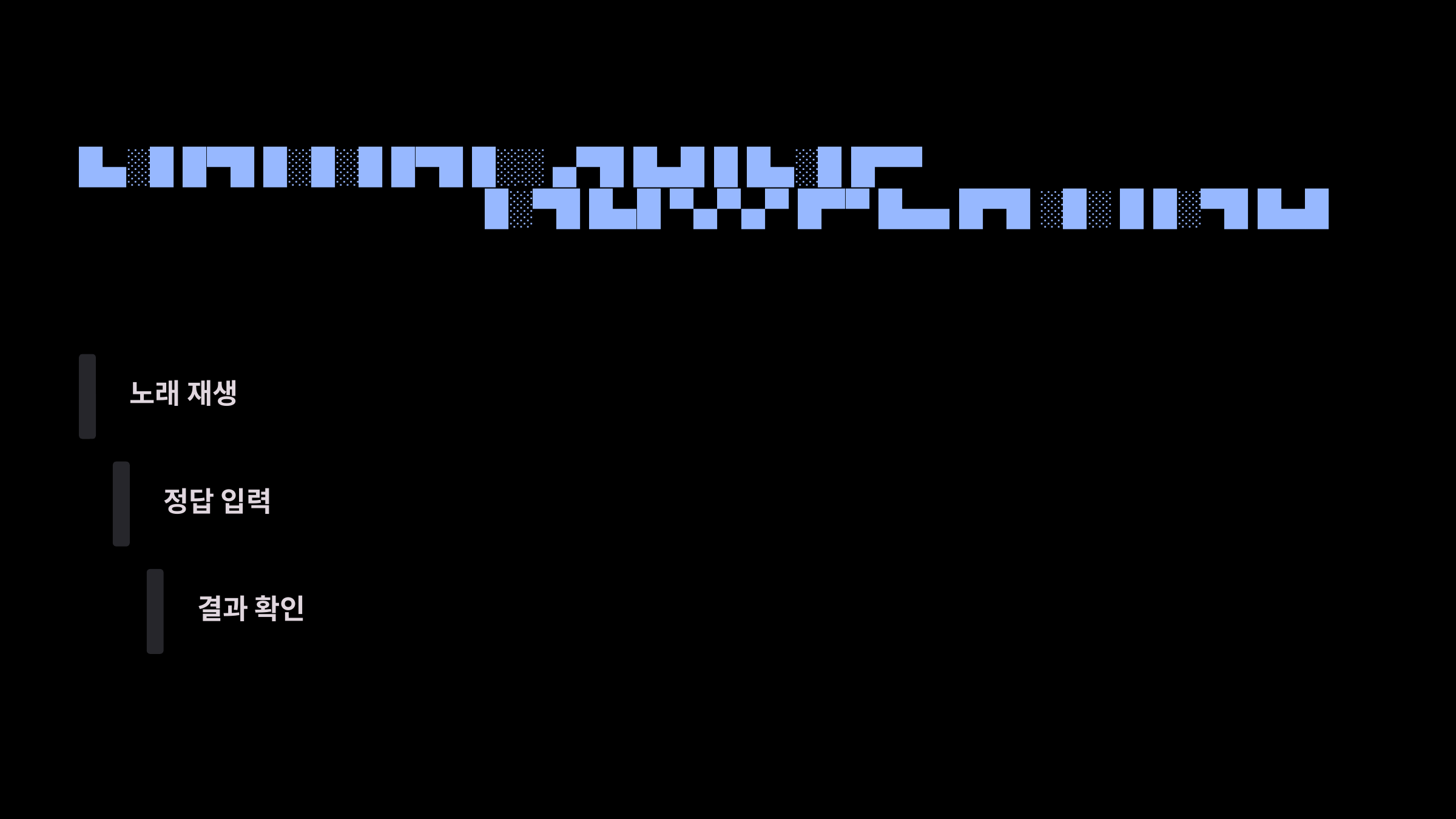

█▄░█ █▀█ █░█░█ █▀█ █░░ ▄▀█ █▄█ █ █▄░█ █▀▀                                                                                             █░▀█ █▄█ ▀▄▀▄▀ █▀▀ █▄▄ █▀█ ░█░ █ █░▀█ █▄█

노래 재생

정답 입력

결과 확인